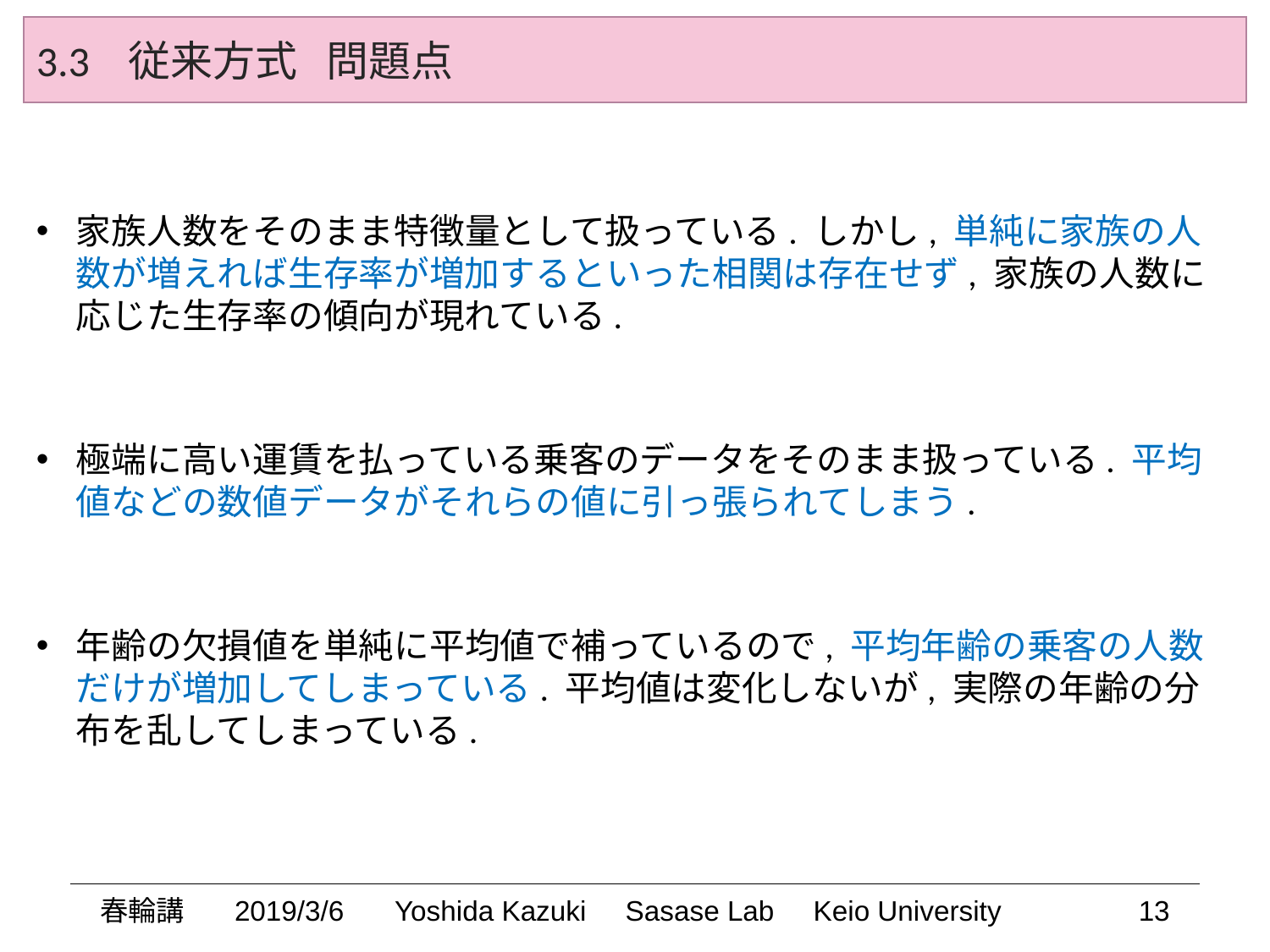

3.3   従来方式   問題点
家族人数をそのまま特徴量として扱っている. しかし, 単純に家族の人数が増えれば生存率が増加するといった相関は存在せず, 家族の人数に応じた生存率の傾向が現れている.

極端に高い運賃を払っている乗客のデータをそのまま扱っている. 平均値などの数値データがそれらの値に引っ張られてしまう.

年齢の欠損値を単純に平均値で補っているので, 平均年齢の乗客の人数だけが増加してしまっている. 平均値は変化しないが, 実際の年齢の分布を乱してしまっている.
春輪講     2019/3/6
13
Yoshida Kazuki     Sasase Lab     Keio University